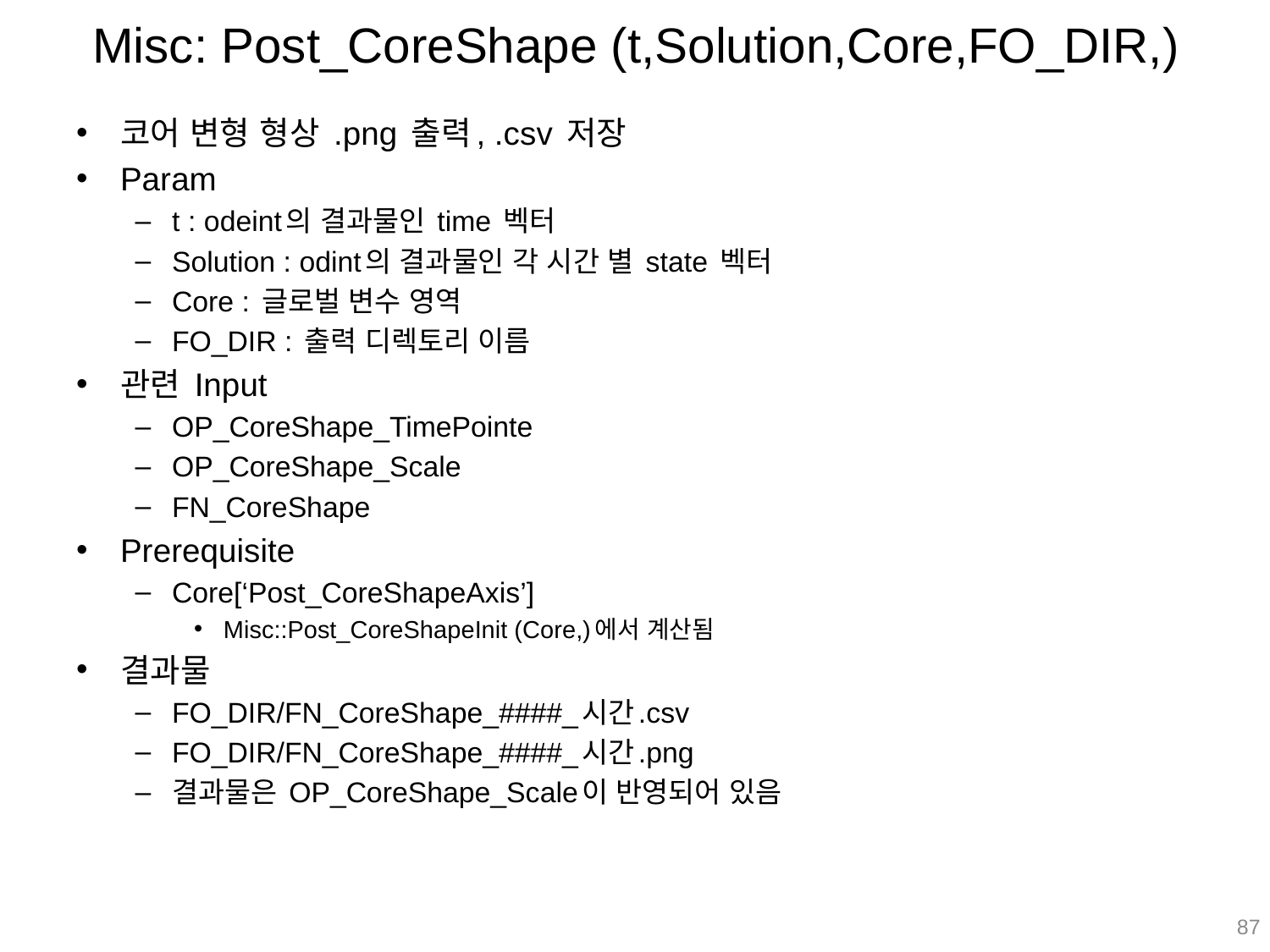

# Misc: Post_CoreShape (t,Solution,Core,FO_DIR,)
코어 변형 형상 .png 출력, .csv 저장
Param
t : odeint의 결과물인 time 벡터
Solution : odint의 결과물인 각 시간 별 state 벡터
Core : 글로벌 변수 영역
FO_DIR : 출력 디렉토리 이름
관련 Input
OP_CoreShape_TimePointe
OP_CoreShape_Scale
FN_CoreShape
Prerequisite
Core[‘Post_CoreShapeAxis’]
Misc::Post_CoreShapeInit (Core,)에서 계산됨
결과물
FO_DIR/FN_CoreShape_####_시간.csv
FO_DIR/FN_CoreShape_####_시간.png
결과물은 OP_CoreShape_Scale이 반영되어 있음
87